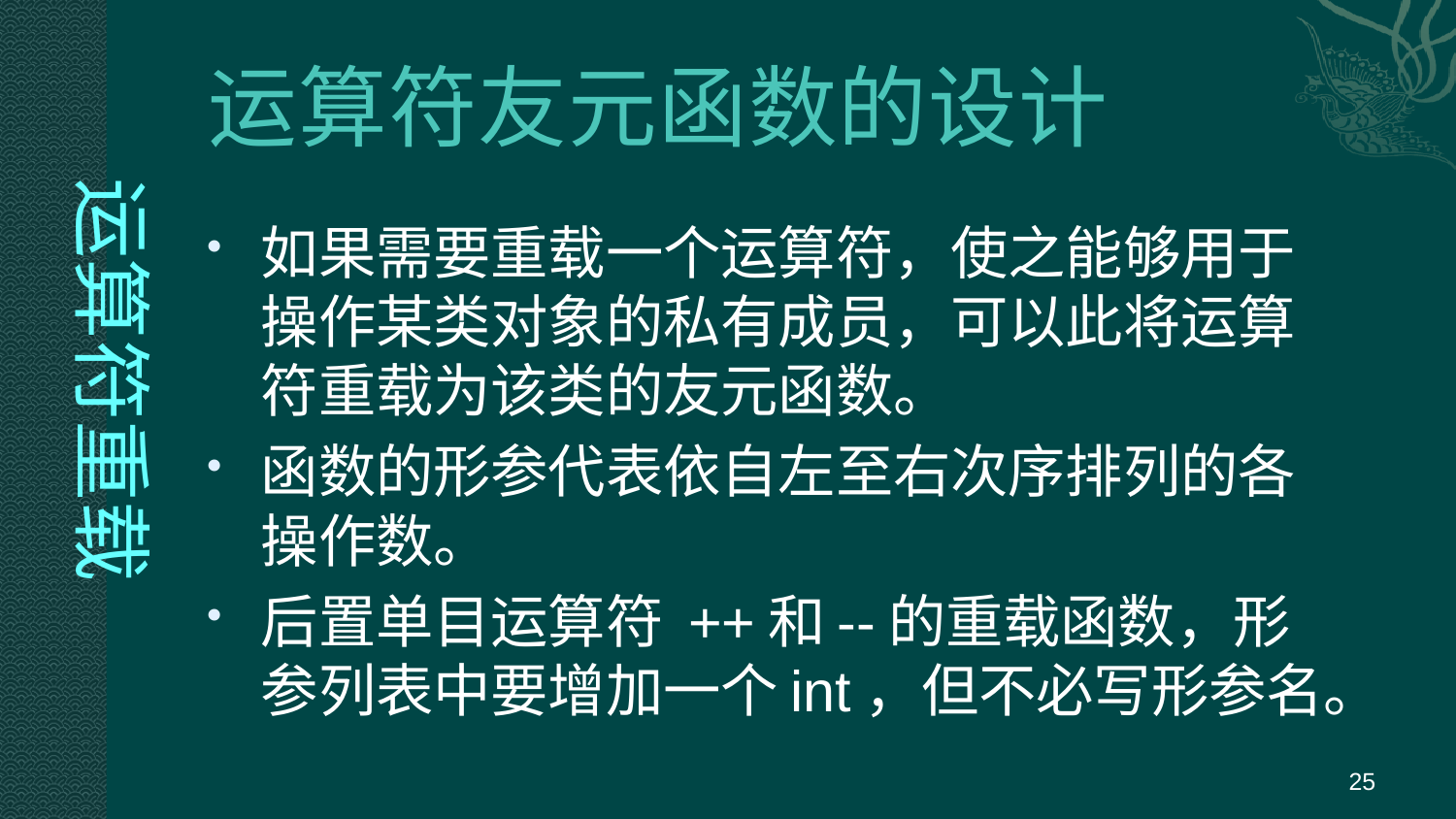

# 运算符友元函数的设计
运算符重载
如果需要重载一个运算符，使之能够用于操作某类对象的私有成员，可以此将运算符重载为该类的友元函数。
函数的形参代表依自左至右次序排列的各操作数。
后置单目运算符 ++和--的重载函数，形参列表中要增加一个int，但不必写形参名。
25